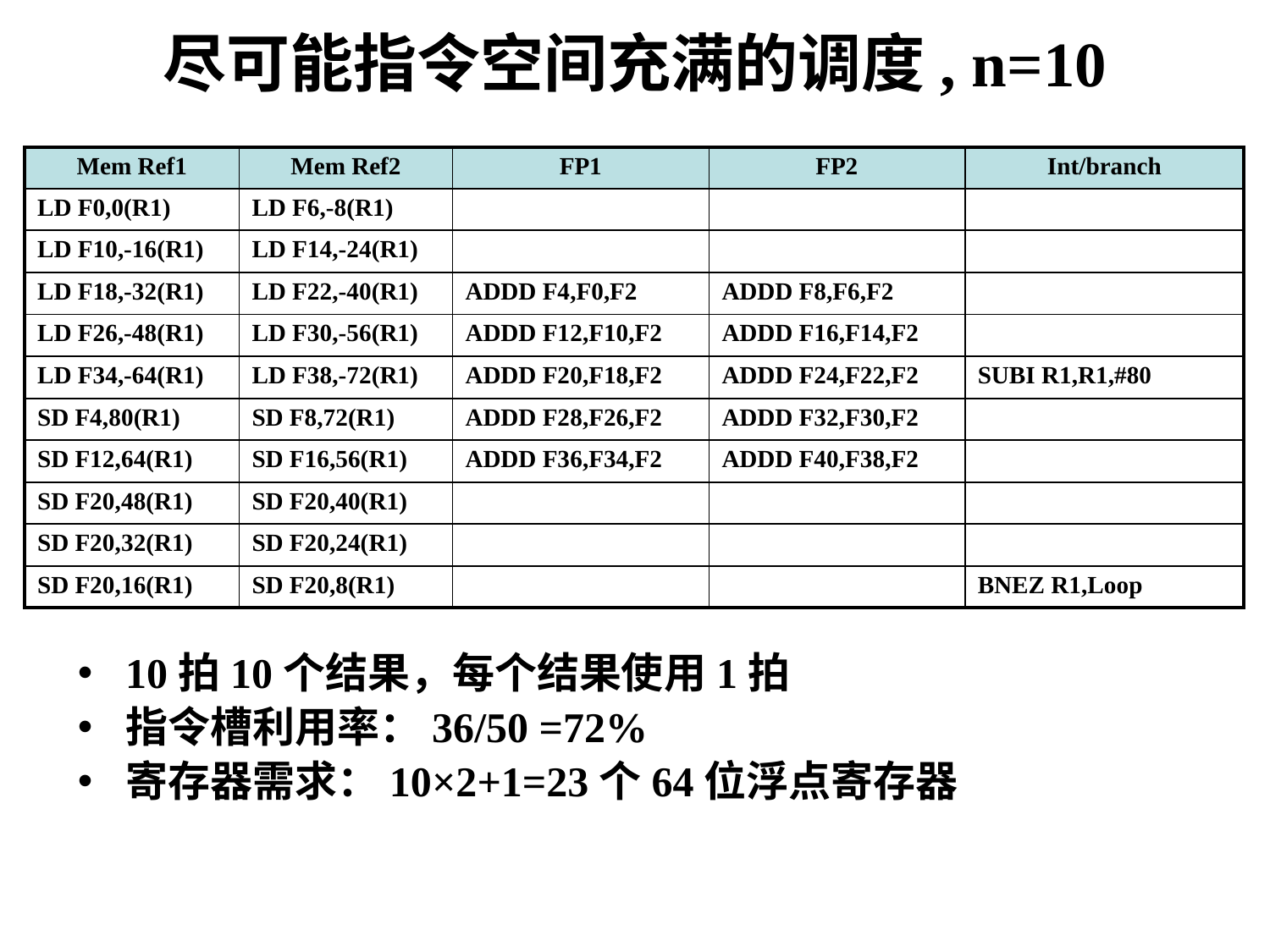

尽可能指令空间充满的调度, n=10
| Mem Ref1 | Mem Ref2 | FP1 | FP2 | Int/branch |
| --- | --- | --- | --- | --- |
| LD F0,0(R1) | LD F6,-8(R1) |  |  |  |
| LD F10,-16(R1) | LD F14,-24(R1) |  |  |  |
| LD F18,-32(R1) | LD F22,-40(R1) | ADDD F4,F0,F2 | ADDD F8,F6,F2 |  |
| LD F26,-48(R1) | LD F30,-56(R1) | ADDD F12,F10,F2 | ADDD F16,F14,F2 |  |
| LD F34,-64(R1) | LD F38,-72(R1) | ADDD F20,F18,F2 | ADDD F24,F22,F2 | SUBI R1,R1,#80 |
| SD F4,80(R1) | SD F8,72(R1) | ADDD F28,F26,F2 | ADDD F32,F30,F2 |  |
| SD F12,64(R1) | SD F16,56(R1) | ADDD F36,F34,F2 | ADDD F40,F38,F2 |  |
| SD F20,48(R1) | SD F20,40(R1) |  |  |  |
| SD F20,32(R1) | SD F20,24(R1) |  |  |  |
| SD F20,16(R1) | SD F20,8(R1) |  |  | BNEZ R1,Loop |
10拍10个结果，每个结果使用1拍
指令槽利用率：36/50 =72%
寄存器需求：10×2+1=23个64位浮点寄存器